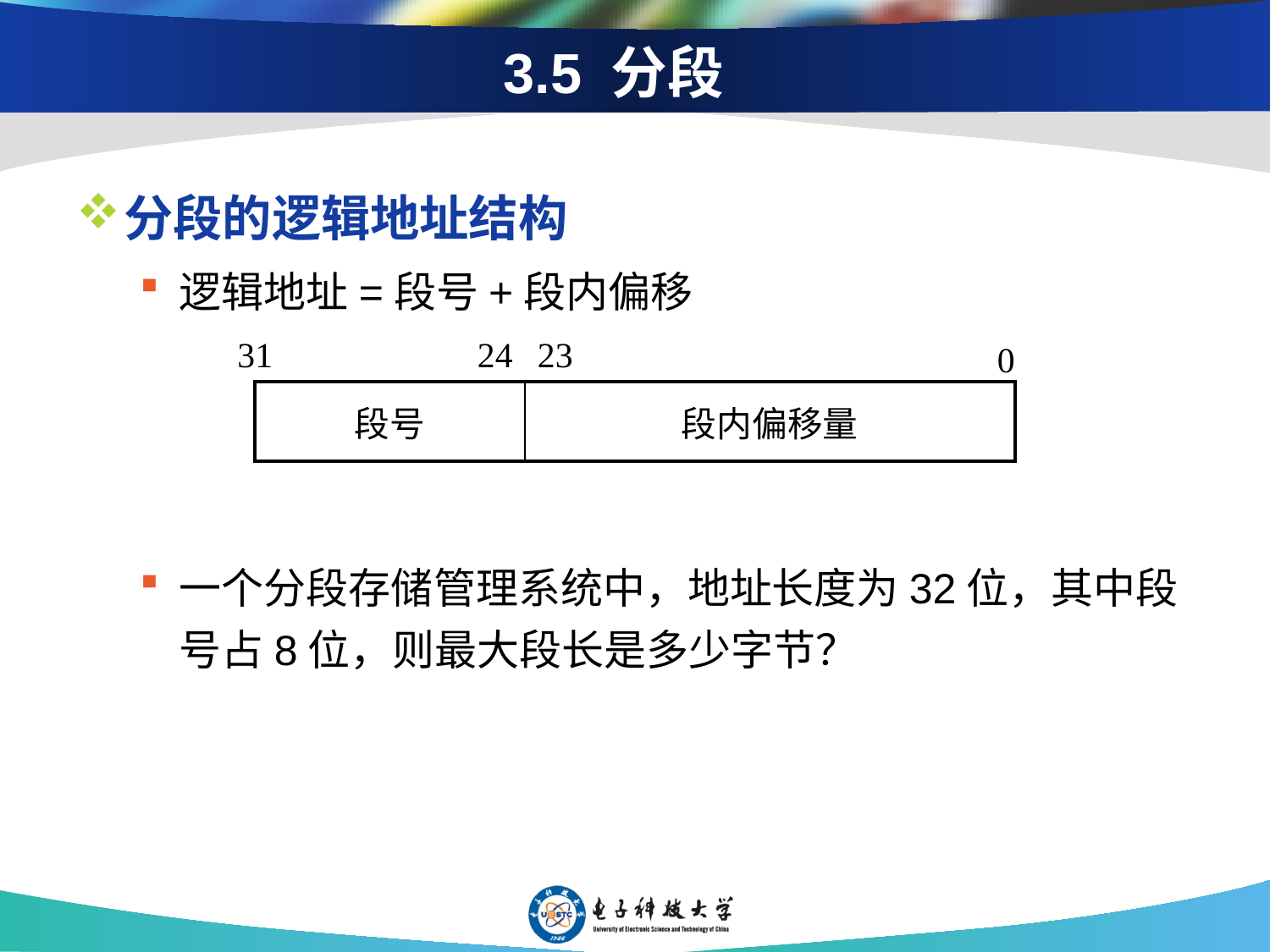

# 3.5 分段
分段的逻辑地址结构
逻辑地址=段号+段内偏移

一个分段存储管理系统中，地址长度为32位，其中段号占8位，则最大段长是多少字节？
31
24
23
0
| 段号 | 段内偏移量 |
| --- | --- |